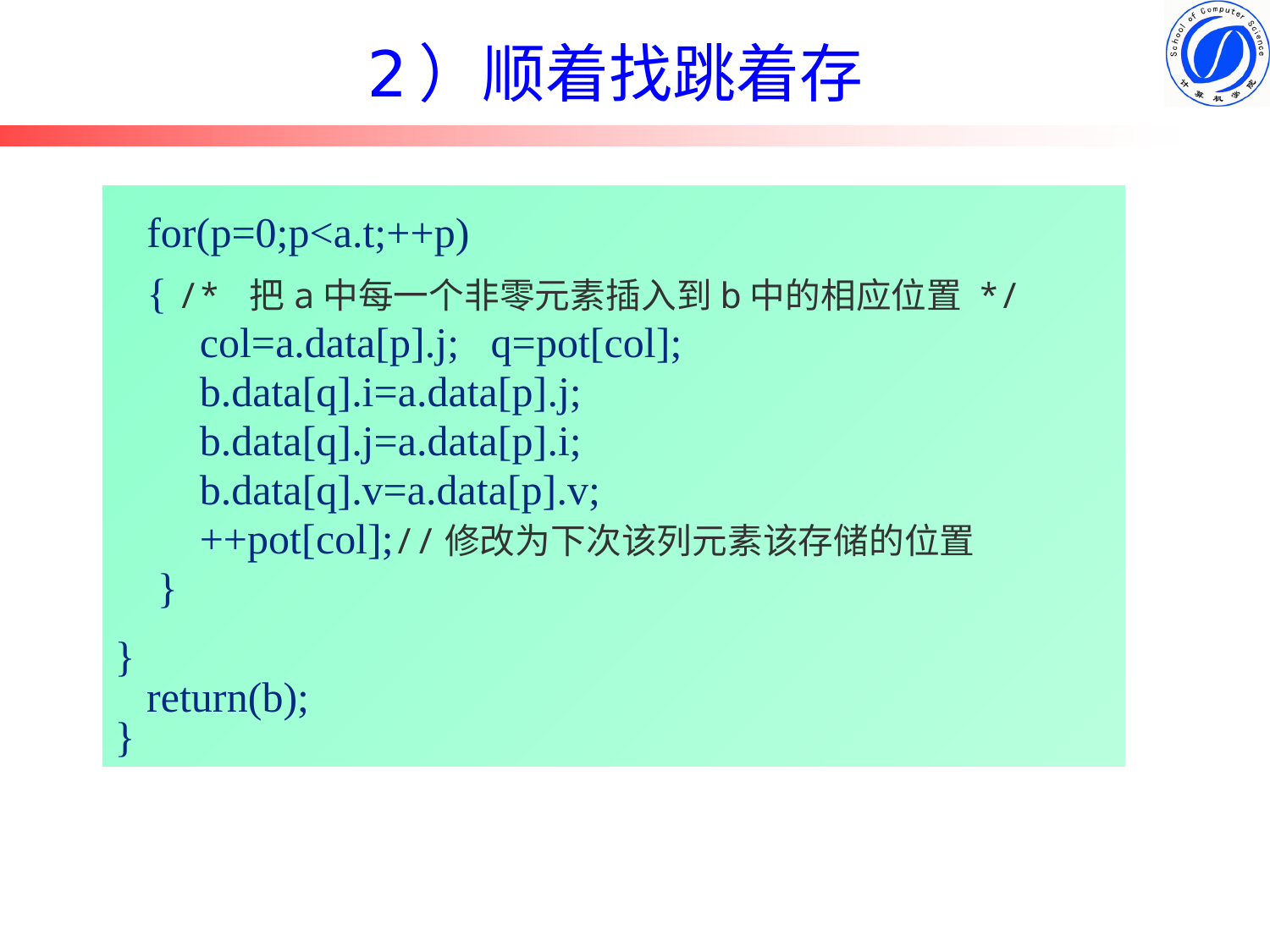

# 2）顺着找跳着存

}
   return(b);
}
   for(p=0;p<a.t;++p)
   { /* 把a中每一个非零元素插入到b中的相应位置 */
        col=a.data[p].j;   q=pot[col];
        b.data[q].i=a.data[p].j;
        b.data[q].j=a.data[p].i;
        b.data[q].v=a.data[p].v;
        ++pot[col];//修改为下次该列元素该存储的位置
    }